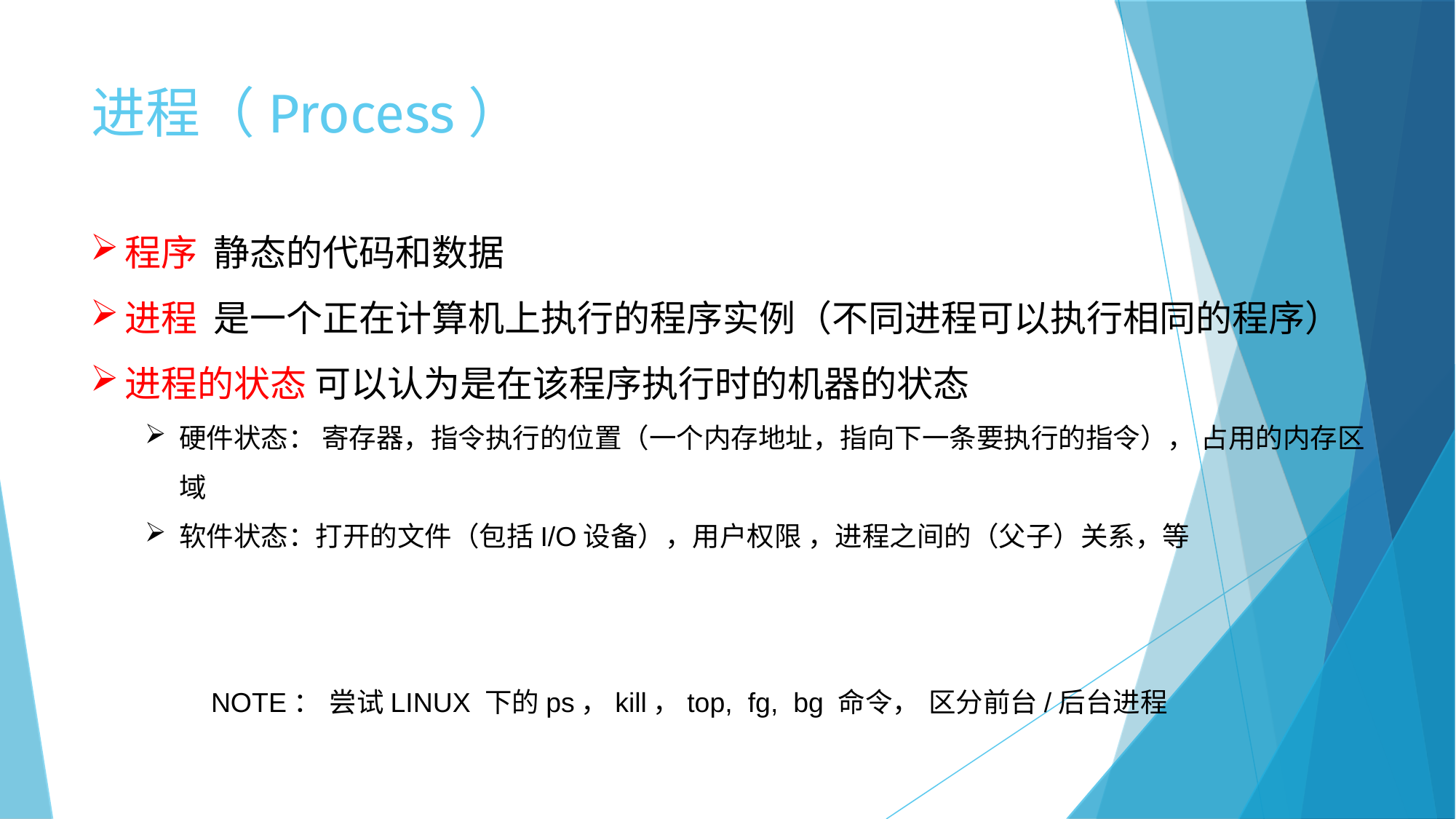

进程（Process）
程序  静态的代码和数据
进程  是一个正在计算机上执行的程序实例（不同进程可以执行相同的程序）
进程的状态 可以认为是在该程序执行时的机器的状态
硬件状态： 寄存器，指令执行的位置（一个内存地址，指向下一条要执行的指令）， 占用的内存区域
软件状态：打开的文件（包括I/O设备），用户权限 ，进程之间的（父子）关系，等
NOTE： 尝试LINUX 下的ps，kill，top,  fg,  bg 命令， 区分前台/后台进程